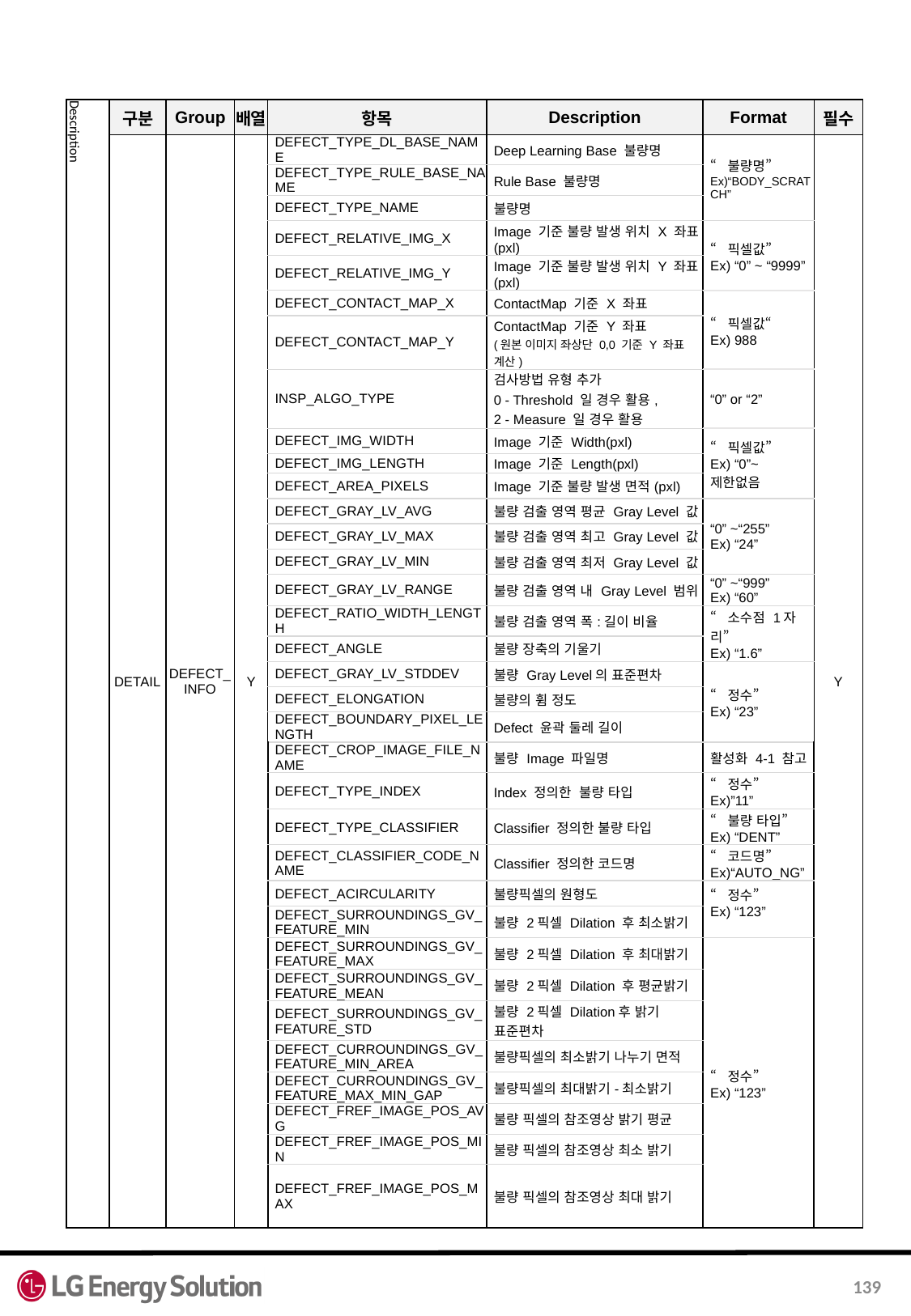

| Description | 구분 | Group | 배열 | 항목 | Description | Format | 필수 |
| --- | --- | --- | --- | --- | --- | --- | --- |
|  | DETAIL | DEFECT\_ INFO | Y | DEFECT\_TYPE\_DL\_BASE\_NAME | Deep Learning Base 불량명 | “불량명” Ex)“BODY\_SCRATCH” | Y |
|  |  |  |  | DEFECT\_TYPE\_RULE\_BASE\_NAME | Rule Base 불량명 |  |  |
|  |  |  |  | DEFECT\_TYPE\_NAME | 불량명 |  |  |
|  |  |  |  | DEFECT\_RELATIVE\_IMG\_X | Image 기준 불량 발생 위치 X 좌표(pxl) | “픽셀값” Ex) “0” ~ “9999” |  |
|  |  |  |  | DEFECT\_RELATIVE\_IMG\_Y | Image 기준 불량 발생 위치 Y 좌표(pxl) |  |  |
|  |  |  |  | DEFECT\_CONTACT\_MAP\_X | ContactMap 기준 X 좌표 | “픽셀값“ Ex) 988 |  |
|  |  |  |  | DEFECT\_CONTACT\_MAP\_Y | ContactMap 기준 Y 좌표 (원본 이미지 좌상단 0,0 기준 Y 좌표 계산) |  |  |
|  |  |  |  | INSP\_ALGO\_TYPE | 검사방법 유형 추가 0 - Threshold 일 경우 활용, 2 - Measure 일 경우 활용 | “0” or “2” |  |
|  |  |  |  | DEFECT\_IMG\_WIDTH | Image 기준 Width(pxl) | “픽셀값” Ex) “0”~ 제한없음 |  |
|  |  |  |  | DEFECT\_IMG\_LENGTH | Image 기준 Length(pxl) |  |  |
|  |  |  |  | DEFECT\_AREA\_PIXELS | Image 기준 불량 발생 면적(pxl) |  |  |
|  |  |  |  | DEFECT\_GRAY\_LV\_AVG | 불량 검출 영역 평균 Gray Level 값 | “0” ~“255” Ex) “24” |  |
|  |  |  |  | DEFECT\_GRAY\_LV\_MAX | 불량 검출 영역 최고 Gray Level 값 |  |  |
|  |  |  |  | DEFECT\_GRAY\_LV\_MIN | 불량 검출 영역 최저 Gray Level 값 |  |  |
|  |  |  |  | DEFECT\_GRAY\_LV\_RANGE | 불량 검출 영역 내 Gray Level 범위 | “0” ~“999” Ex) “60” |  |
|  |  |  |  | DEFECT\_RATIO\_WIDTH\_LENGTH | 불량 검출 영역 폭:길이 비율 | “소수점 1자리” Ex) “1.6” |  |
|  |  |  |  | DEFECT\_ANGLE | 불량 장축의 기울기 |  |  |
|  |  |  |  | DEFECT\_GRAY\_LV\_STDDEV | 불량 Gray Level의 표준편차 | “정수” Ex) “23” |  |
|  |  |  |  | DEFECT\_ELONGATION | 불량의 휨 정도 |  |  |
|  |  |  |  | DEFECT\_BOUNDARY\_PIXEL\_LENGTH | Defect 윤곽 둘레 길이 |  |  |
|  |  |  |  | DEFECT\_CROP\_IMAGE\_FILE\_NAME | 불량 Image 파일명 | 활성화 4-1 참고 |  |
|  |  |  |  | DEFECT\_TYPE\_INDEX | Index 정의한 불량 타입 | “정수” Ex)”11” |  |
|  |  |  |  | DEFECT\_TYPE\_CLASSIFIER | Classifier 정의한 불량 타입 | “불량 타입” Ex) “DENT” |  |
|  |  |  |  | DEFECT\_CLASSIFIER\_CODE\_NAME | Classifier 정의한 코드명 | “코드명” Ex)“AUTO\_NG” |  |
|  |  |  |  | DEFECT\_ACIRCULARITY | 불량픽셀의 원형도 | “정수” Ex) “123” |  |
|  |  |  |  | DEFECT\_SURROUNDINGS\_GV\_FEATURE\_MIN | 불량 2픽셀 Dilation 후 최소밝기 |  |  |
|  |  |  |  | DEFECT\_SURROUNDINGS\_GV\_FEATURE\_MAX | 불량 2픽셀 Dilation 후 최대밝기 | “정수” Ex) “123” |  |
|  |  |  |  | DEFECT\_SURROUNDINGS\_GV\_FEATURE\_MEAN | 불량 2픽셀 Dilation 후 평균밝기 |  |  |
|  |  |  |  | DEFECT\_SURROUNDINGS\_GV\_FEATURE\_STD | 불량 2픽셀 Dilation후 밝기 표준편차 |  |  |
|  |  |  |  | DEFECT\_CURROUNDINGS\_GV\_FEATURE\_MIN\_AREA | 불량픽셀의 최소밝기 나누기 면적 |  |  |
|  |  |  |  | DEFECT\_CURROUNDINGS\_GV\_FEATURE\_MAX\_MIN\_GAP | 불량픽셀의 최대밝기-최소밝기 |  |  |
|  |  |  |  | DEFECT\_FREF\_IMAGE\_POS\_AVG | 불량 픽셀의 참조영상 밝기 평균 |  |  |
|  |  |  |  | DEFECT\_FREF\_IMAGE\_POS\_MIN | 불량 픽셀의 참조영상 최소 밝기 |  |  |
|  |  |  |  | DEFECT\_FREF\_IMAGE\_POS\_MAX | 불량 픽셀의 참조영상 최대 밝기 |  |  |
139